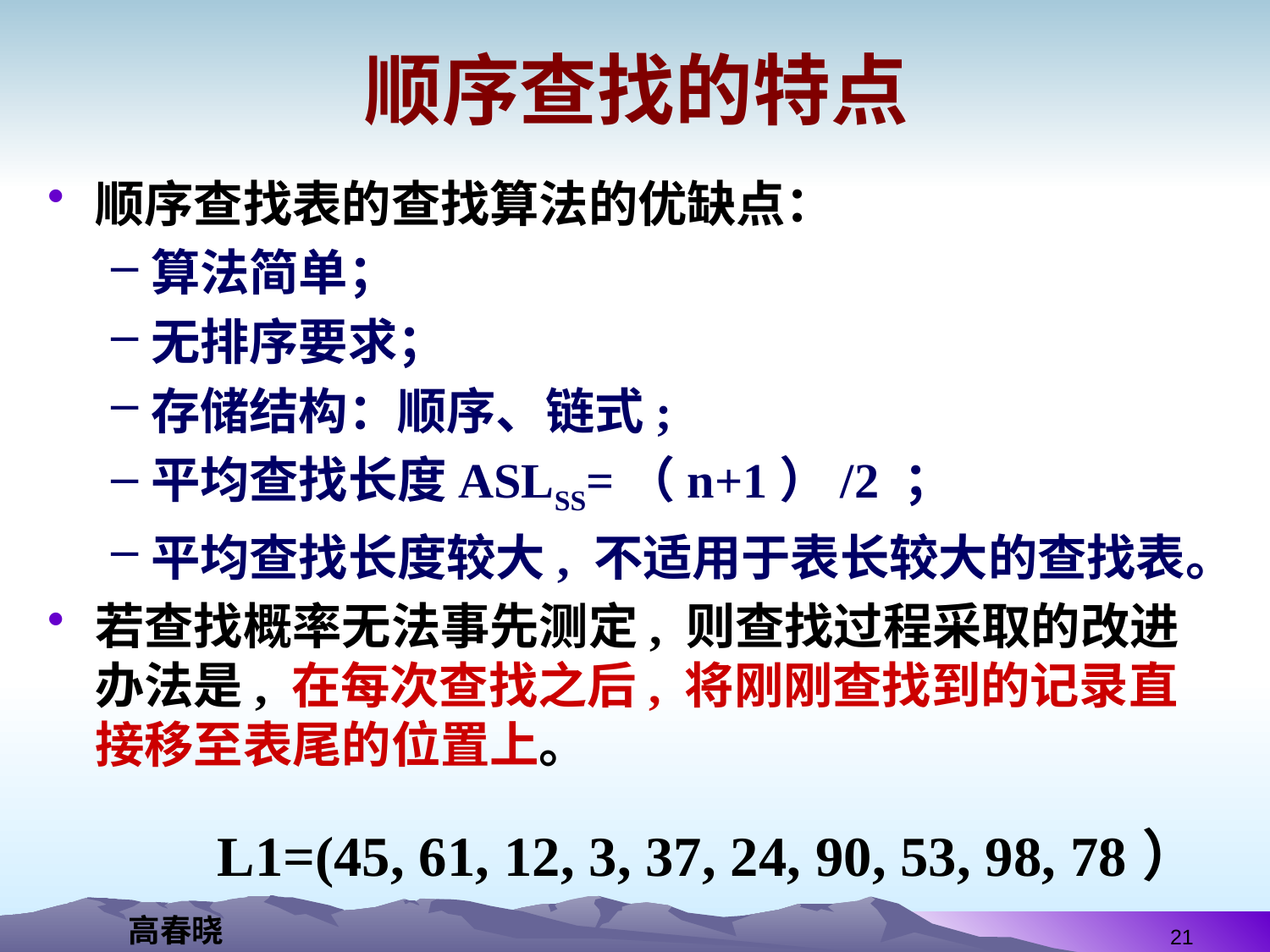

# 顺序查找的特点
顺序查找表的查找算法的优缺点：
算法简单；
无排序要求；
存储结构：顺序、链式;
平均查找长度ASLSS=（n+1）/2 ；
平均查找长度较大, 不适用于表长较大的查找表。
若查找概率无法事先测定, 则查找过程采取的改进办法是, 在每次查找之后, 将刚刚查找到的记录直接移至表尾的位置上。
L1=(45, 61, 12, 3, 37, 24, 90, 53, 98, 78）
21